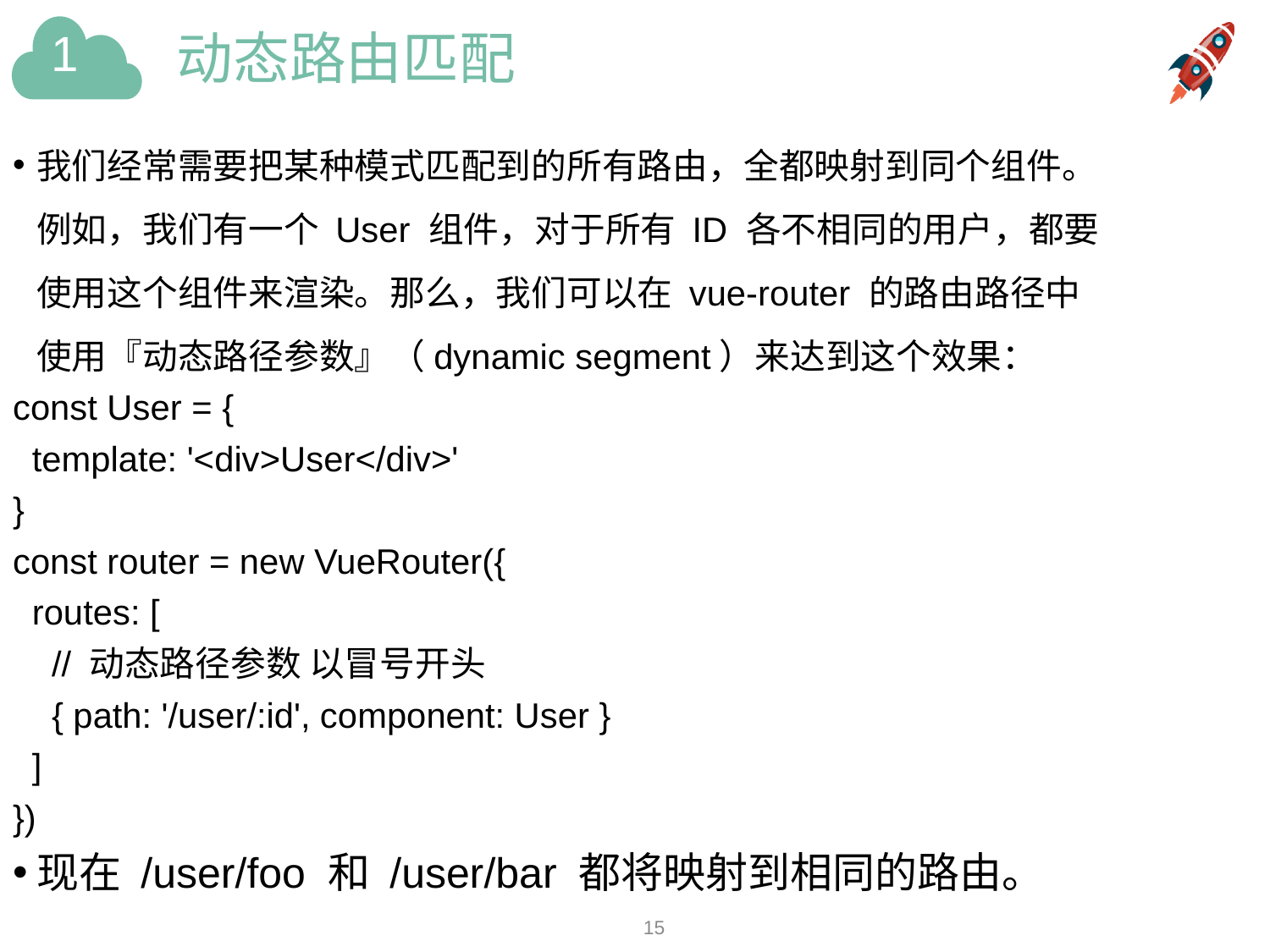

# 动态路由匹配
我们经常需要把某种模式匹配到的所有路由，全都映射到同个组件。例如，我们有一个 User 组件，对于所有 ID 各不相同的用户，都要使用这个组件来渲染。那么，我们可以在 vue-router 的路由路径中使用『动态路径参数』（dynamic segment）来达到这个效果：
const User = {
  template: '<div>User</div>'
}
const router = new VueRouter({
  routes: [
    // 动态路径参数 以冒号开头
    { path: '/user/:id', component: User }
  ]
})
现在 /user/foo 和 /user/bar 都将映射到相同的路由。
15